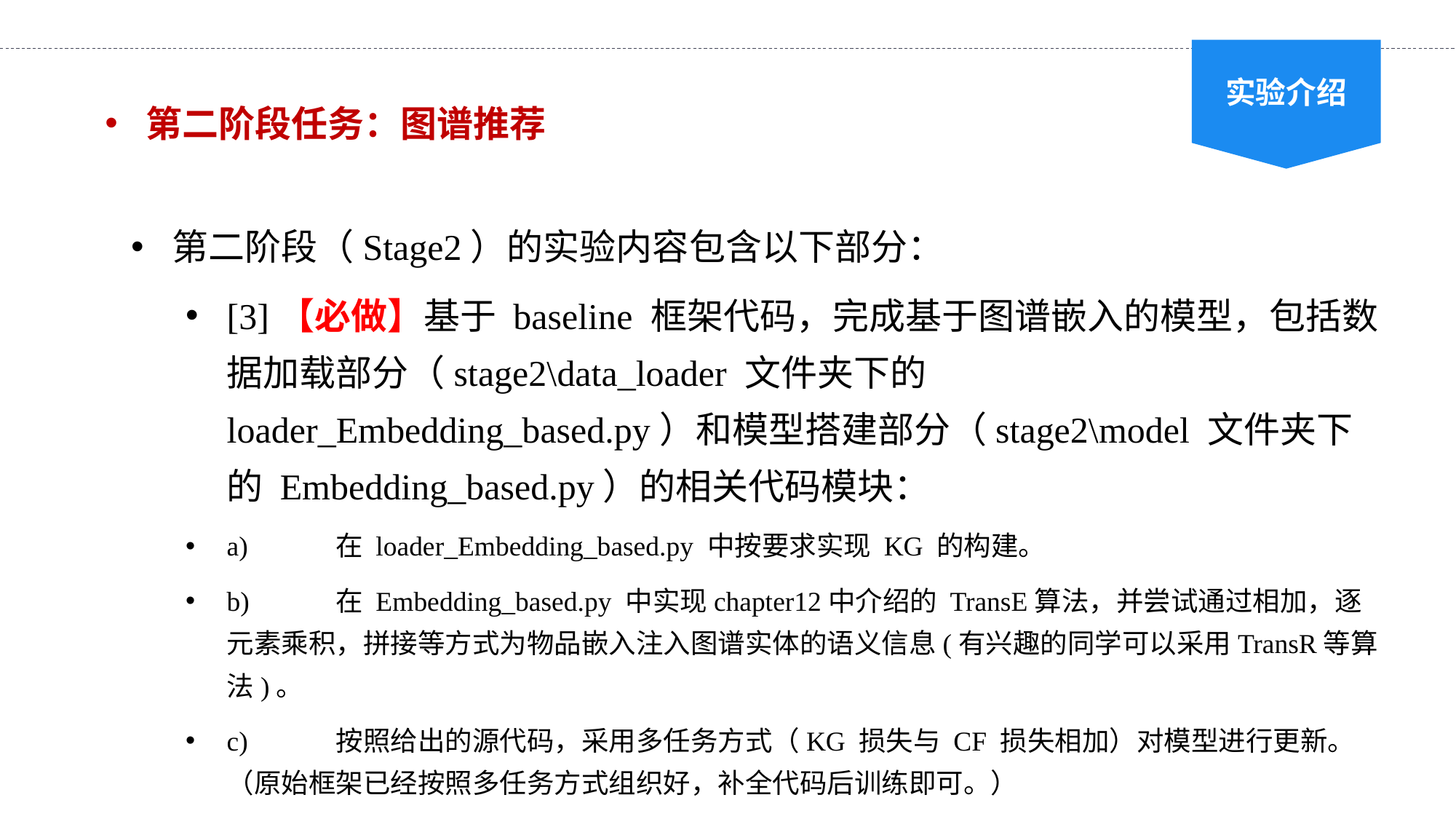

实验介绍
第二阶段任务：图谱推荐
第二阶段（Stage2）的实验内容包含以下部分：
[3]【必做】基于 baseline 框架代码，完成基于图谱嵌入的模型，包括数据加载部分（stage2\data_loader 文件夹下的 loader_Embedding_based.py）和模型搭建部分（stage2\model 文件夹下的 Embedding_based.py）的相关代码模块：
a)	在 loader_Embedding_based.py 中按要求实现 KG 的构建。
b)	在 Embedding_based.py 中实现chapter12中介绍的 TransE算法，并尝试通过相加，逐元素乘积，拼接等方式为物品嵌入注入图谱实体的语义信息(有兴趣的同学可以采用TransR等算法)。
c)	按照给出的源代码，采用多任务方式（KG 损失与 CF 损失相加）对模型进行更新。（原始框架已经按照多任务方式组织好，补全代码后训练即可。）